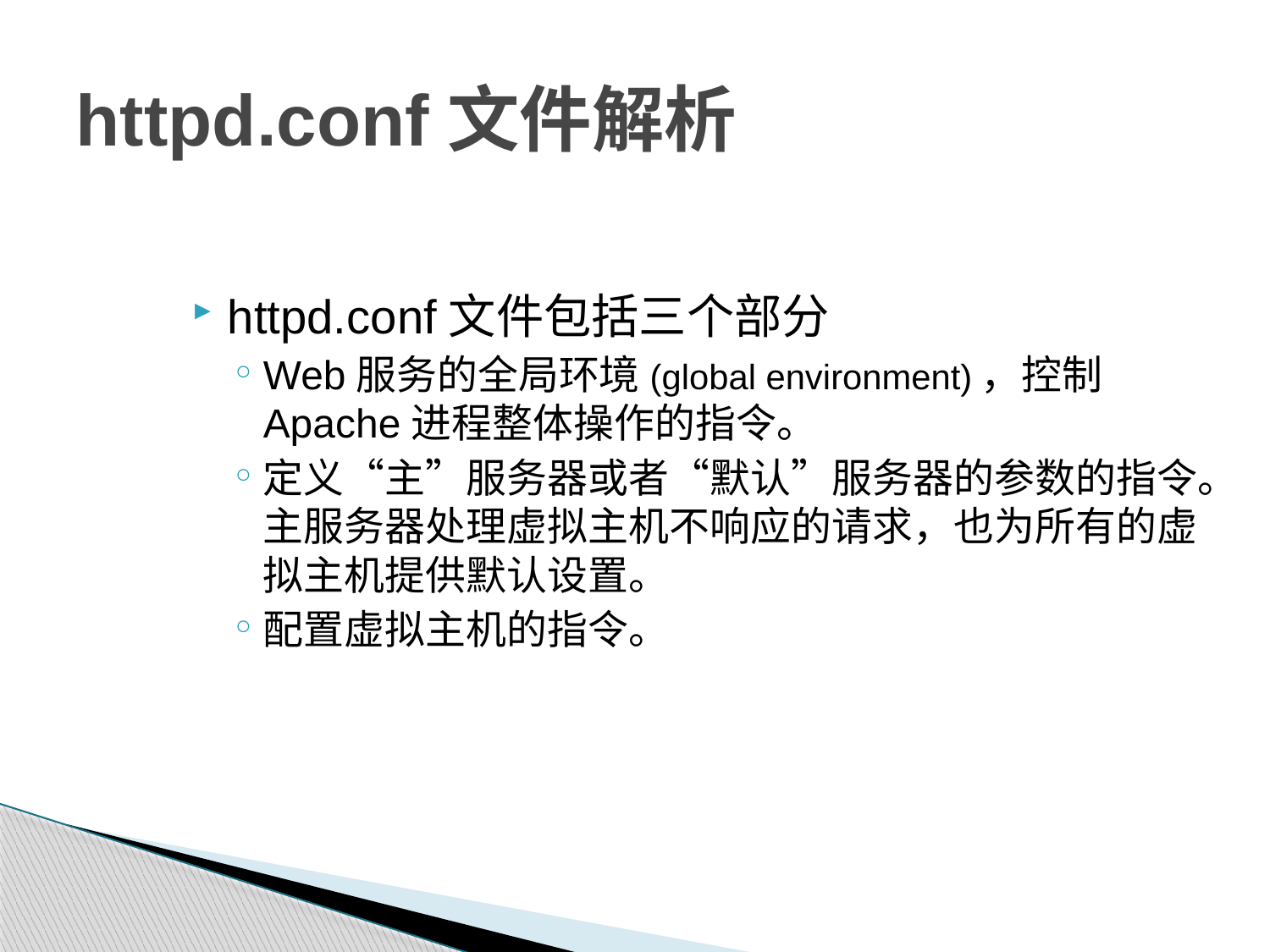

# httpd.conf文件解析
httpd.conf文件包括三个部分
Web服务的全局环境(global environment)，控制Apache进程整体操作的指令。
定义“主”服务器或者“默认”服务器的参数的指令。主服务器处理虚拟主机不响应的请求，也为所有的虚拟主机提供默认设置。
配置虚拟主机的指令。